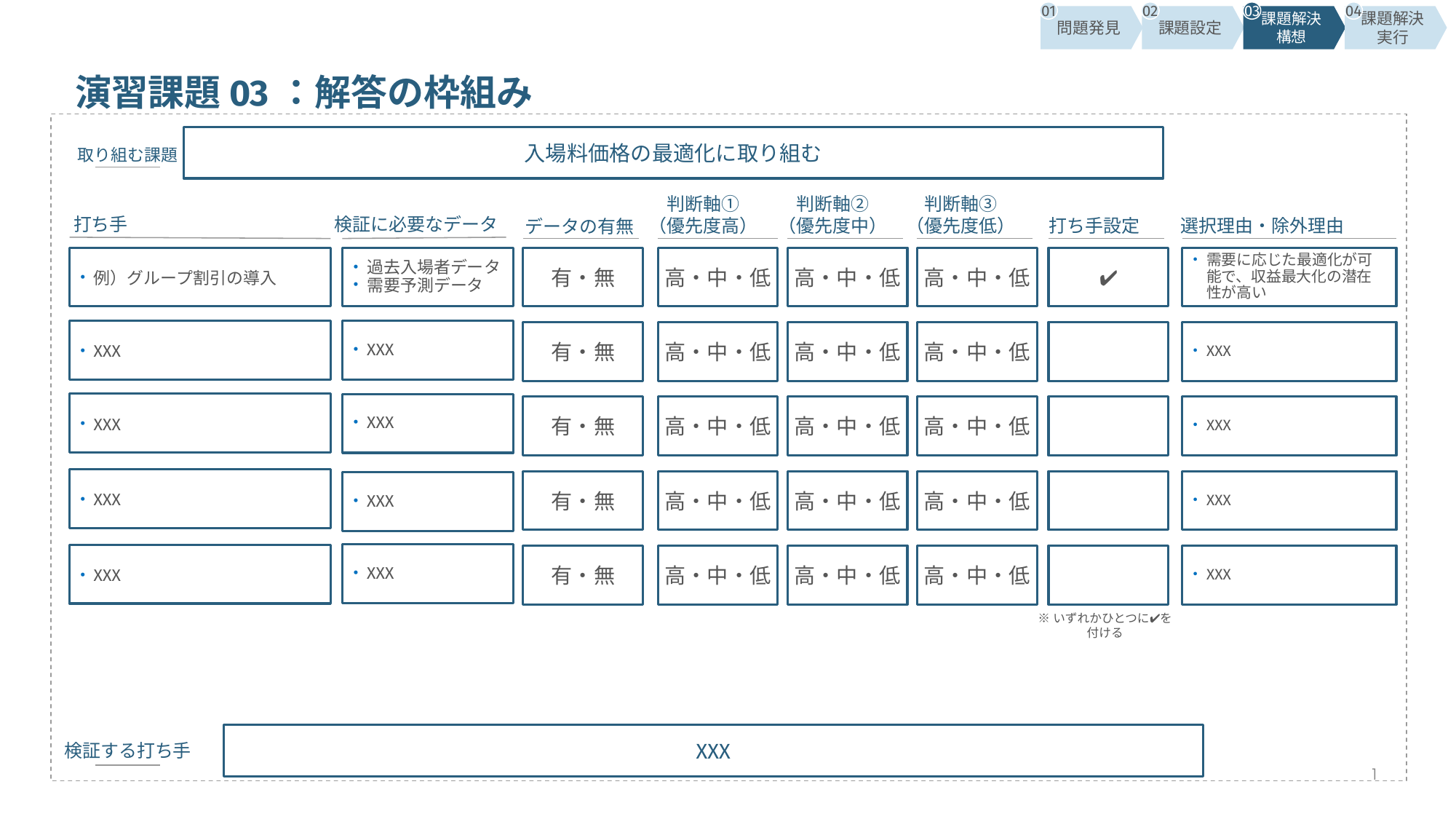

~12 KB / 6,112 KB
演習課題03：解答の枠組み

入場料価格の最適化に取り組む
取り組む課題

検証に必要なデータ
打ち手
判断軸①
（優先度高）
判断軸②
（優先度中）
判断軸③
（優先度低）
打ち手設定
選択理由・除外理由
データの有無
例）グループ割引の導入
過去入場者データ
需要予測データ
有・無
高・中・低
高・中・低
高・中・低
✔︎
需要に応じた最適化が可能で、収益最大化の潜在性が高い
XXX
XXX
有・無
高・中・低
高・中・低
高・中・低

XXX
XXX
XXX
有・無
高・中・低
高・中・低
高・中・低

XXX
XXX
有・無
高・中・低
高・中・低
高・中・低

XXX
XXX
XXX
XXX
有・無
高・中・低
高・中・低
高・中・低

XXX
※いずれか︎ひとつに✔を付ける
XXX
検証する打ち手